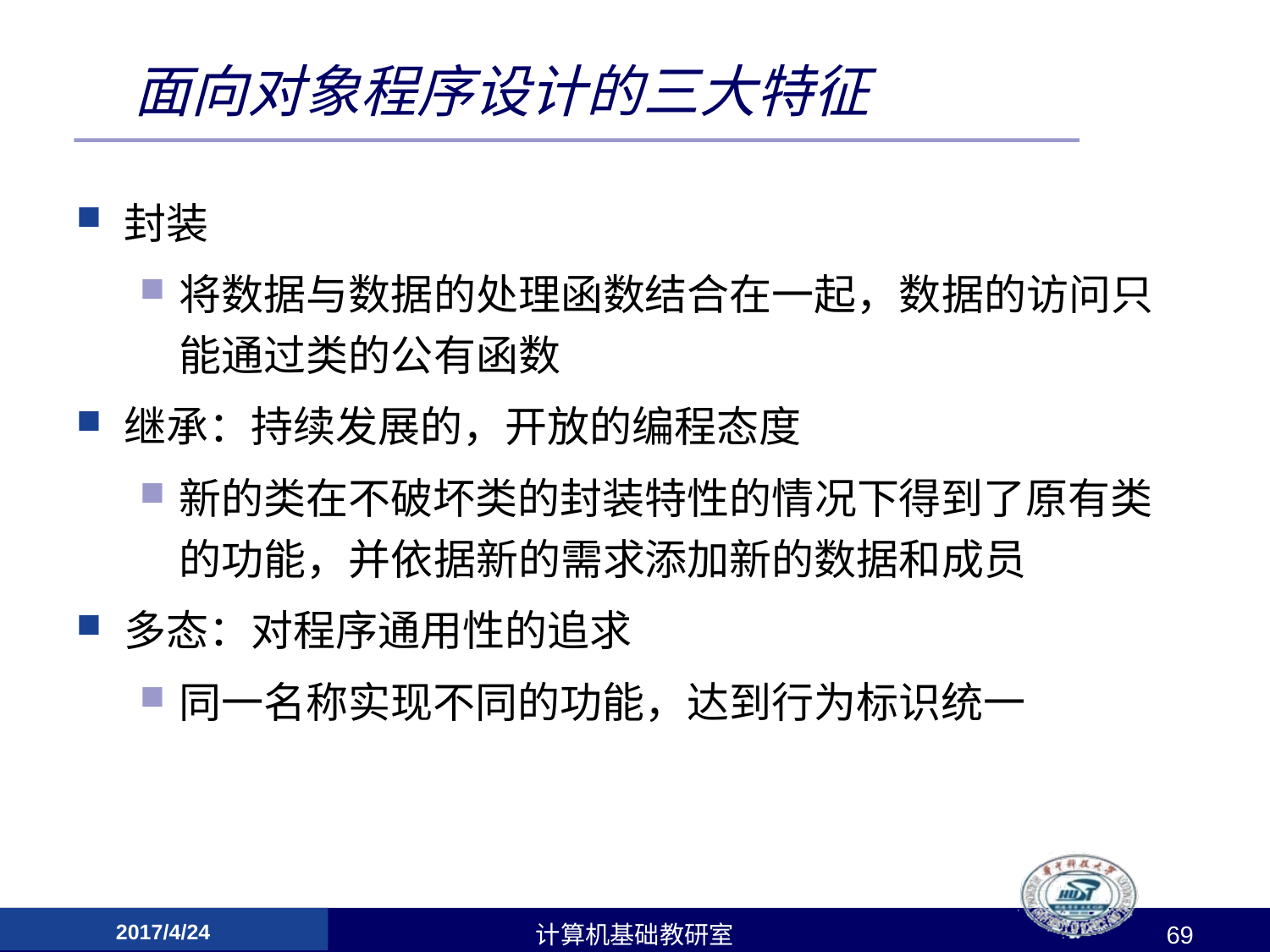

# 面向对象程序设计的三大特征
封装
将数据与数据的处理函数结合在一起，数据的访问只能通过类的公有函数
继承：持续发展的，开放的编程态度
新的类在不破坏类的封装特性的情况下得到了原有类的功能，并依据新的需求添加新的数据和成员
多态：对程序通用性的追求
同一名称实现不同的功能，达到行为标识统一

2017/4/24
计算机基础教研室
69